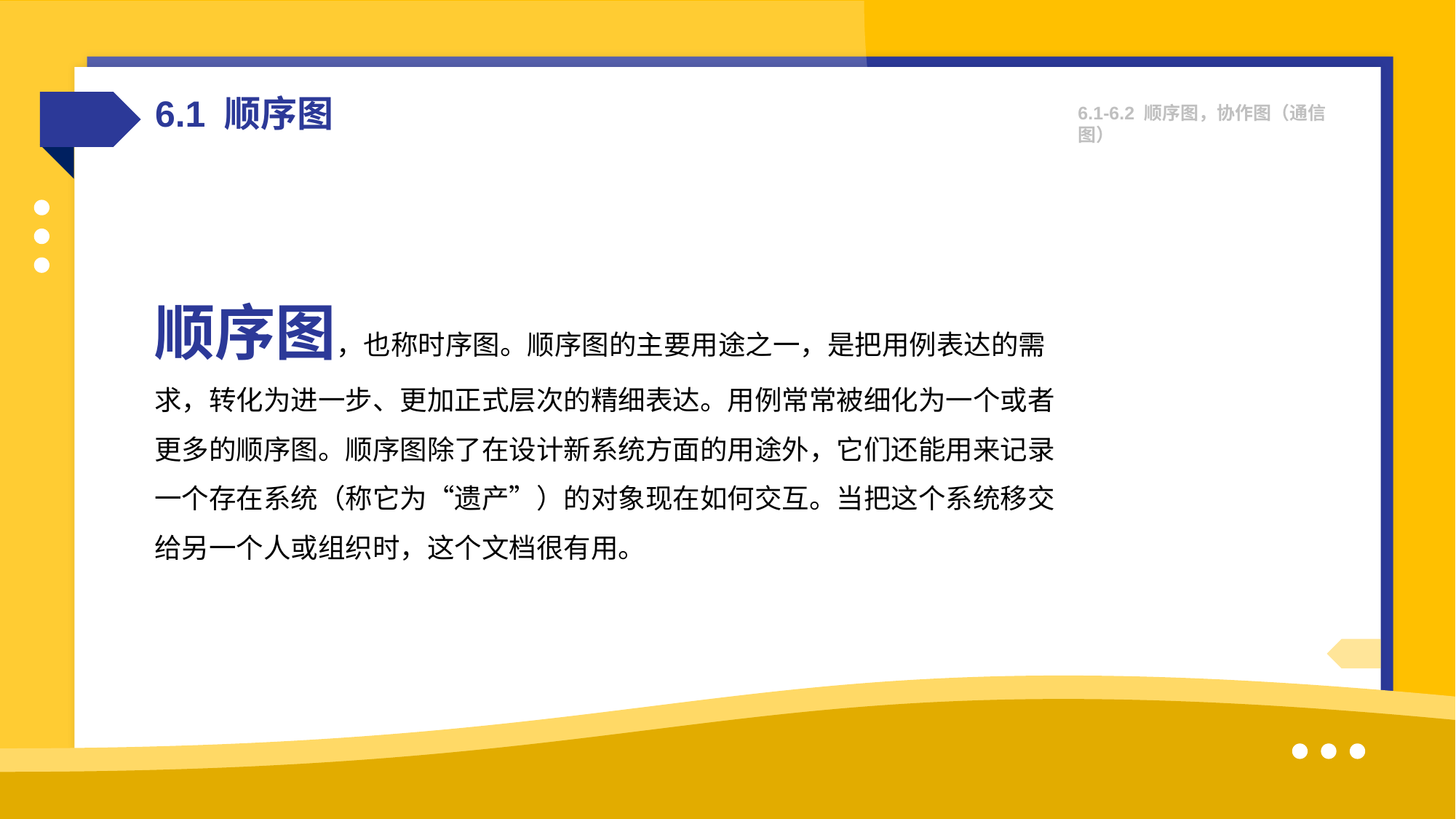

6.1 顺序图
6.1-6.2 顺序图，协作图（通信图）
顺序图，也称时序图。顺序图的主要用途之一，是把用例表达的需求，转化为进一步、更加正式层次的精细表达。用例常常被细化为一个或者更多的顺序图。顺序图除了在设计新系统方面的用途外，它们还能用来记录一个存在系统（称它为“遗产”）的对象现在如何交互。当把这个系统移交给另一个人或组织时，这个文档很有用。